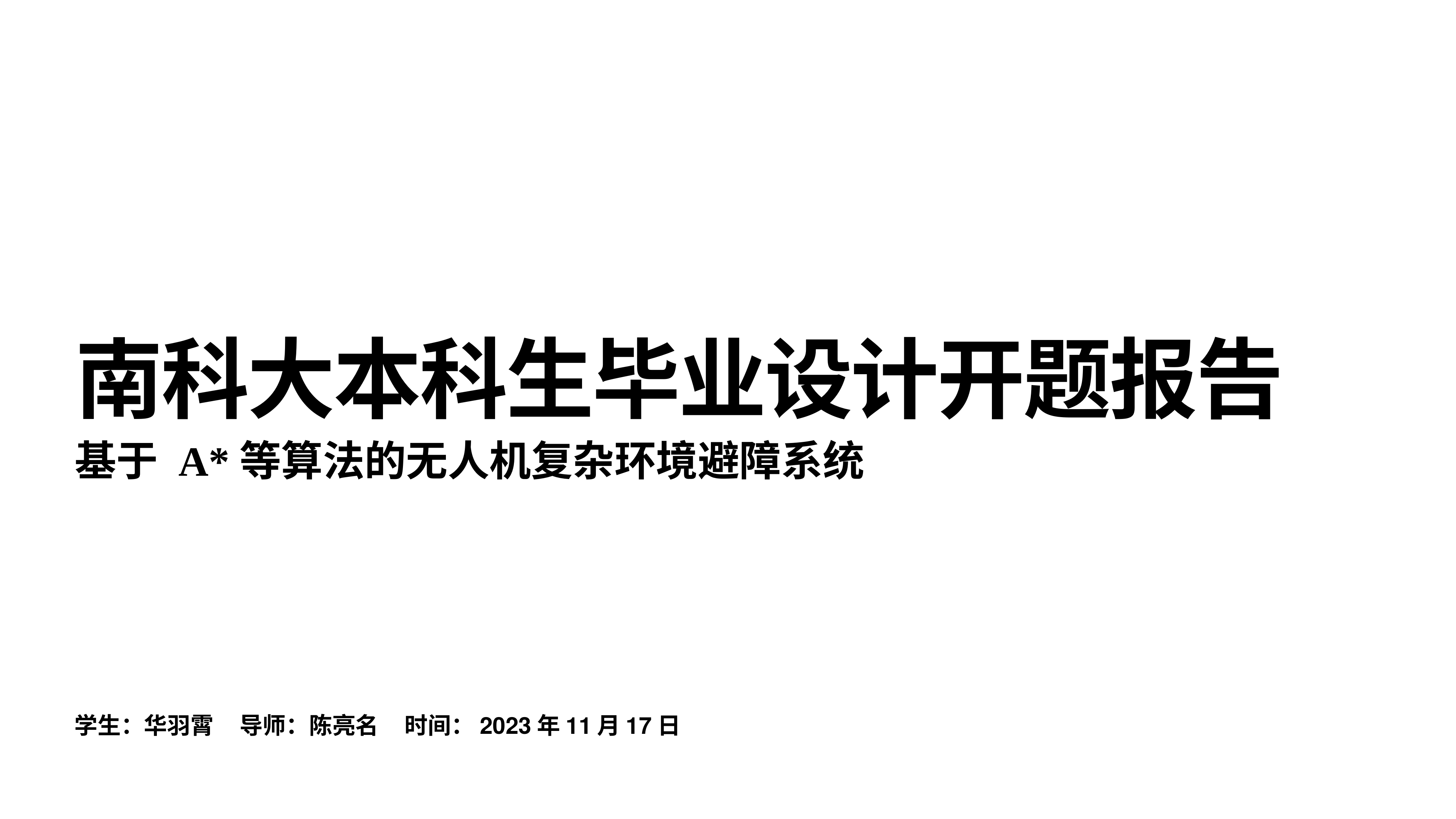

# 南科大本科生毕业设计开题报告
基于 A*等算法的无人机复杂环境避障系统
学生：华羽霄    导师：陈亮名    时间：2023年11月17日